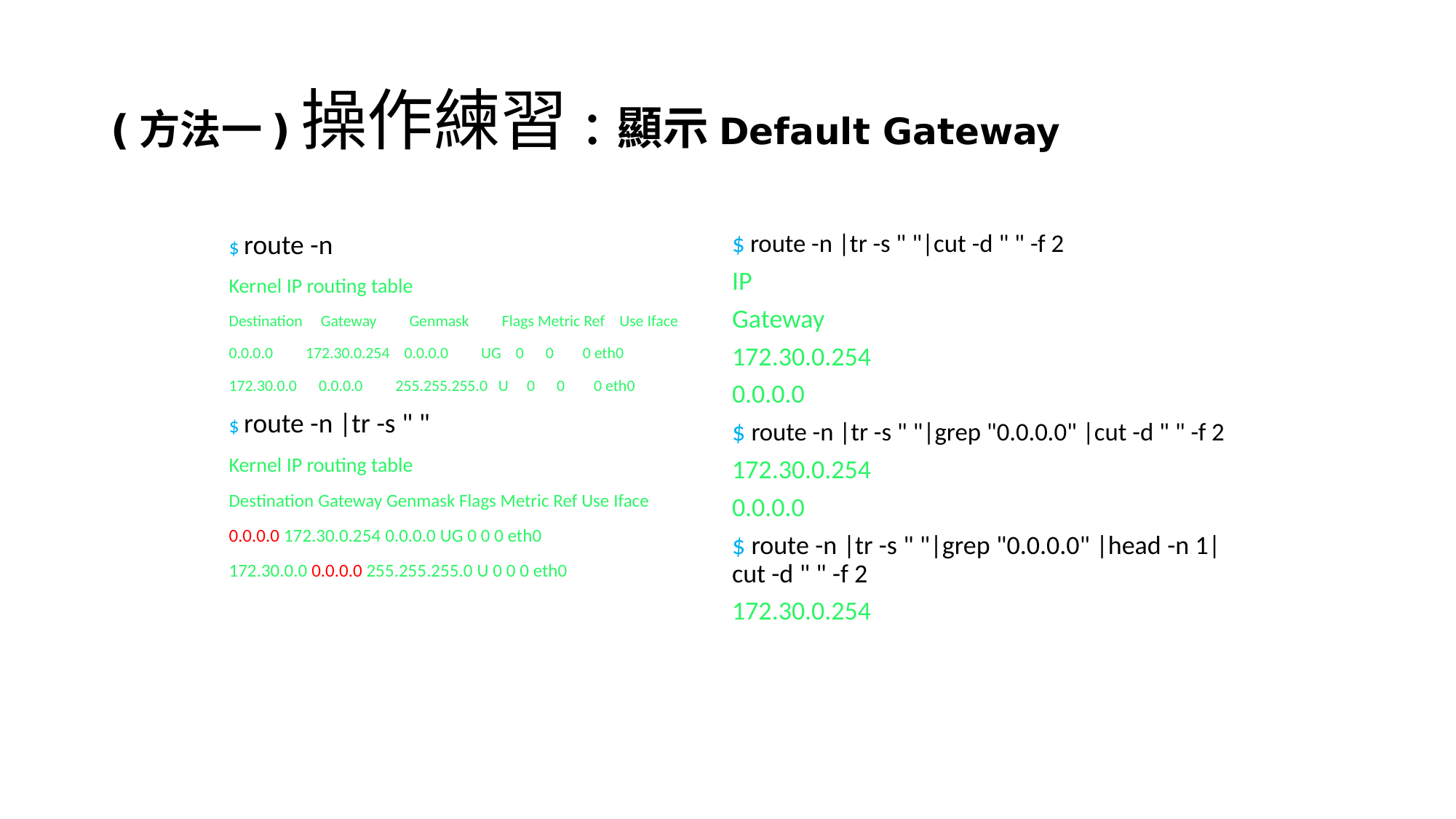

# (方法一)操作練習:顯示Default Gateway
$ route -n
Kernel IP routing table
Destination     Gateway         Genmask         Flags Metric Ref    Use Iface
0.0.0.0         172.30.0.254    0.0.0.0         UG    0      0        0 eth0
172.30.0.0      0.0.0.0         255.255.255.0   U     0      0        0 eth0
$ route -n |tr -s " "
Kernel IP routing table
Destination Gateway Genmask Flags Metric Ref Use Iface
0.0.0.0 172.30.0.254 0.0.0.0 UG 0 0 0 eth0
172.30.0.0 0.0.0.0 255.255.255.0 U 0 0 0 eth0
$ route -n |tr -s " "|cut -d " " -f 2
IP
Gateway
172.30.0.254
0.0.0.0
$ route -n |tr -s " "|grep "0.0.0.0" |cut -d " " -f 2
172.30.0.254
0.0.0.0
$ route -n |tr -s " "|grep "0.0.0.0" |head -n 1|cut -d " " -f 2
172.30.0.254